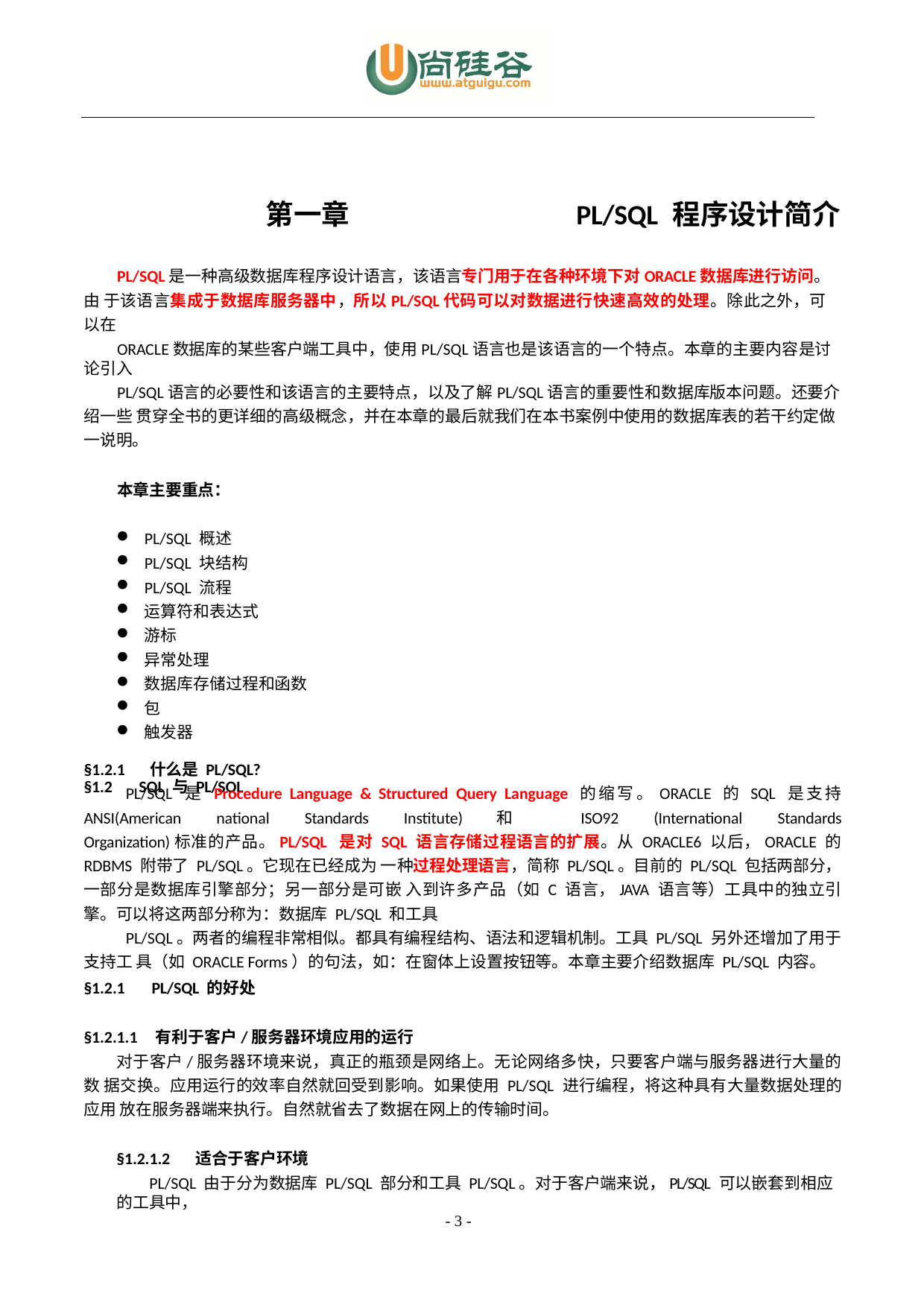

第一章	PL/SQL 程序设计简介

PL/SQL是一种高级数据库程序设计语言，该语言专门用于在各种环境下对ORACLE数据库进行访问。由 于该语言集成于数据库服务器中，所以PL/SQL代码可以对数据进行快速高效的处理。除此之外，可以在
ORACLE数据库的某些客户端工具中，使用PL/SQL语言也是该语言的一个特点。本章的主要内容是讨论引入
PL/SQL语言的必要性和该语言的主要特点，以及了解PL/SQL语言的重要性和数据库版本问题。还要介绍一些 贯穿全书的更详细的高级概念，并在本章的最后就我们在本书案例中使用的数据库表的若干约定做一说明。

本章主要重点：

PL/SQL 概述
PL/SQL 块结构
PL/SQL 流程
运算符和表达式
游标
异常处理
数据库存储过程和函数
包
触发器

§1.2	SQL 与 PL/SQL
什么是 PL/SQL?
PL/SQL 是 Procedure Language & Structured Query Language 的缩写。ORACLE 的 SQL 是支持 ANSI(American national Standards Institute)和 ISO92 (International Standards Organization)标准的产品。PL/SQL  是对 SQL 语言存储过程语言的扩展。从 ORACLE6 以后，ORACLE 的 RDBMS 附带了 PL/SQL。它现在已经成为 一种过程处理语言，简称PL/SQL。目前的 PL/SQL 包括两部分，一部分是数据库引擎部分；另一部分是可嵌 入到许多产品（如 C 语言，JAVA 语言等）工具中的独立引擎。可以将这两部分称为：数据库 PL/SQL 和工具
PL/SQL。两者的编程非常相似。都具有编程结构、语法和逻辑机制。工具 PL/SQL 另外还增加了用于支持工 具（如 ORACLE Forms）的句法，如：在窗体上设置按钮等。本章主要介绍数据库PL/SQL 内容。
§1.2.1
§1.2.1	PL/SQL 的好处

§1.2.1.1	有利于客户/服务器环境应用的运行
对于客户/服务器环境来说，真正的瓶颈是网络上。无论网络多快，只要客户端与服务器进行大量的数 据交换。应用运行的效率自然就回受到影响。如果使用 PL/SQL 进行编程，将这种具有大量数据处理的应用 放在服务器端来执行。自然就省去了数据在网上的传输时间。

§1.2.1.2	适合于客户环境
PL/SQL 由于分为数据库PL/SQL 部分和工具 PL/SQL。对于客户端来说，PL/SQL 可以嵌套到相应的工具中，
- 3 -